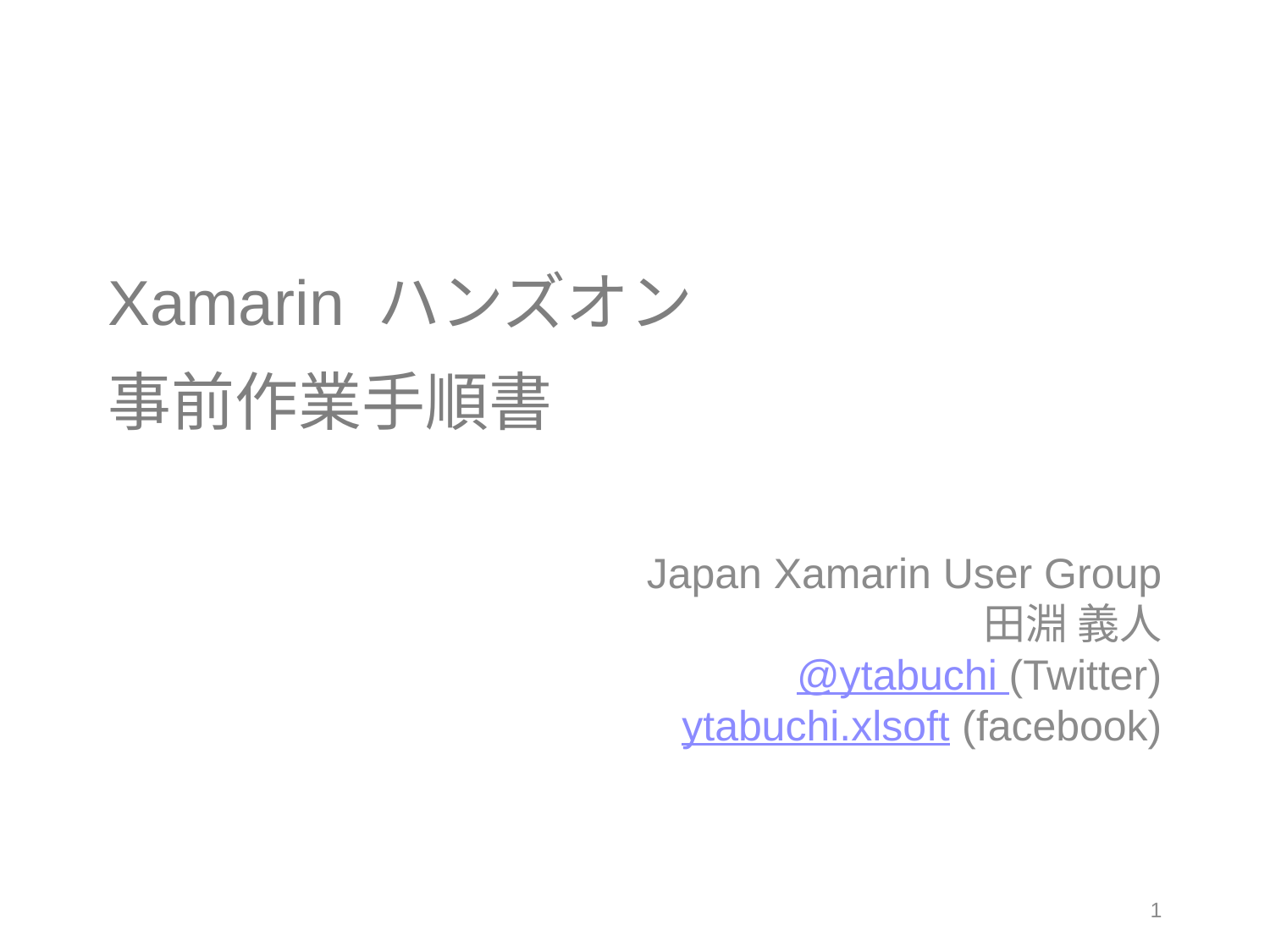

# Xamarin ハンズオン 事前作業手順書
Japan Xamarin User Group
田淵 義人
@ytabuchi (Twitter)
ytabuchi.xlsoft (facebook)
1